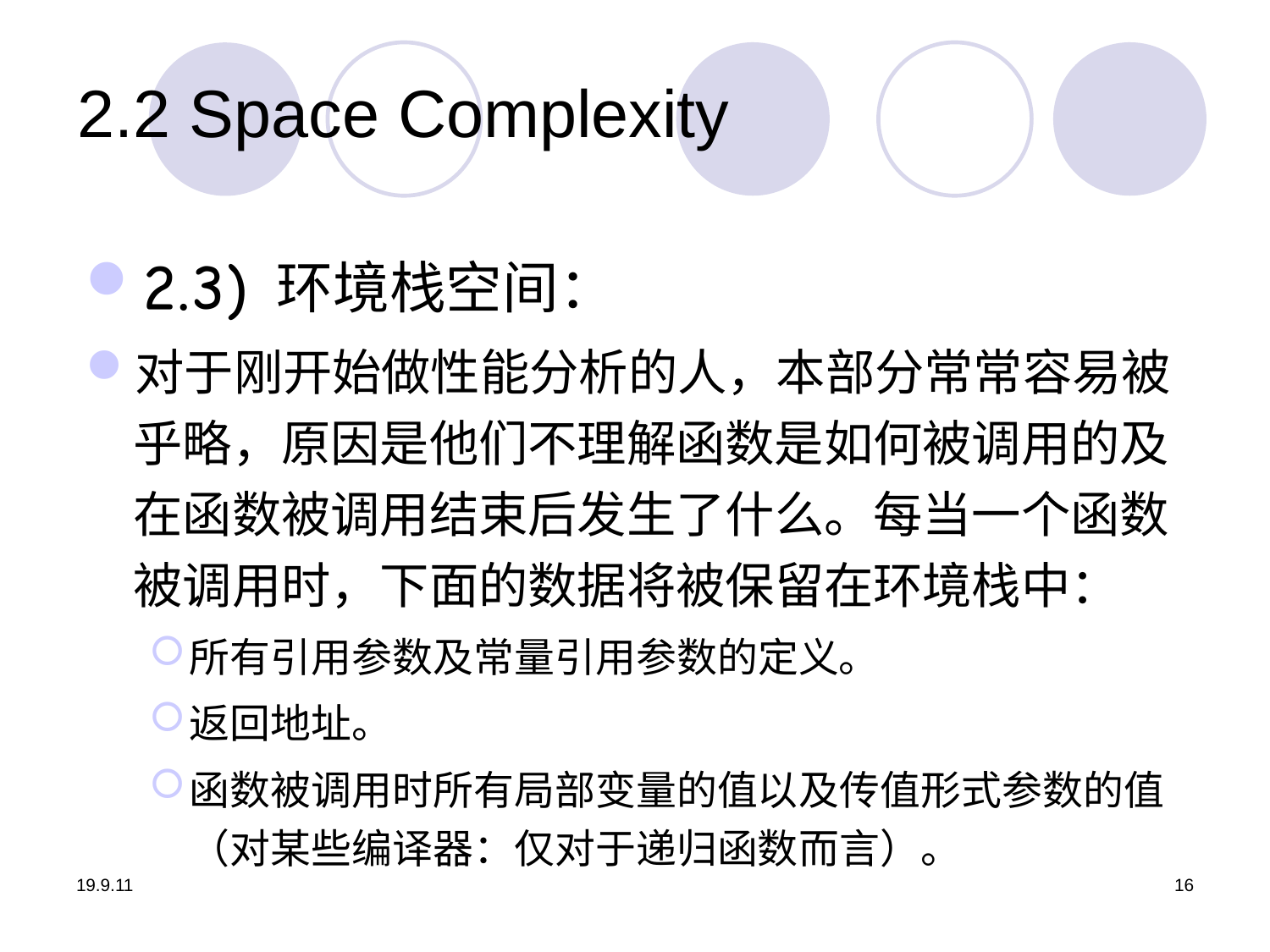

# 2.2 Space Complexity
2.3) 环境栈空间：
对于刚开始做性能分析的人，本部分常常容易被乎略，原因是他们不理解函数是如何被调用的及在函数被调用结束后发生了什么。每当一个函数被调用时，下面的数据将被保留在环境栈中：
所有引用参数及常量引用参数的定义。
返回地址。
函数被调用时所有局部变量的值以及传值形式参数的值（对某些编译器：仅对于递归函数而言）。
19.9.11
16